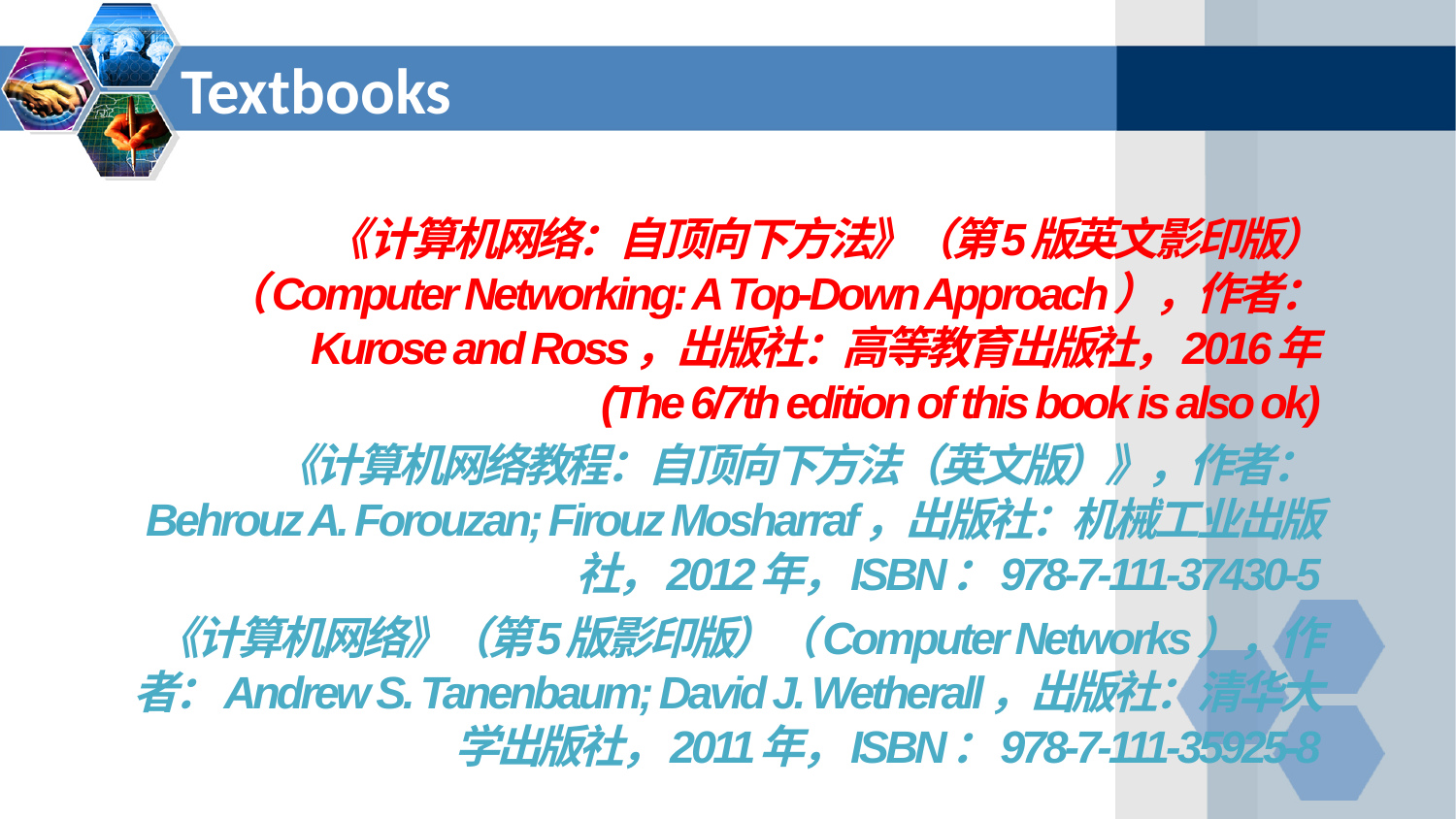

# Textbooks
《计算机网络：自顶向下方法》（第5版英文影印版）（Computer Networking: A Top-Down Approach），作者： Kurose and Ross，出版社：高等教育出版社，2016年
 (The 6/7th edition of this book is also ok)
《计算机网络教程：自顶向下方法（英文版）》，作者：Behrouz A. Forouzan; Firouz Mosharraf，出版社：机械工业出版社，2012年，ISBN：978-7-111-37430-5
《计算机网络》（第5版影印版）（Computer Networks），作者：Andrew S. Tanenbaum; David J. Wetherall，出版社：清华大学出版社，2011年，ISBN：978-7-111-35925-8